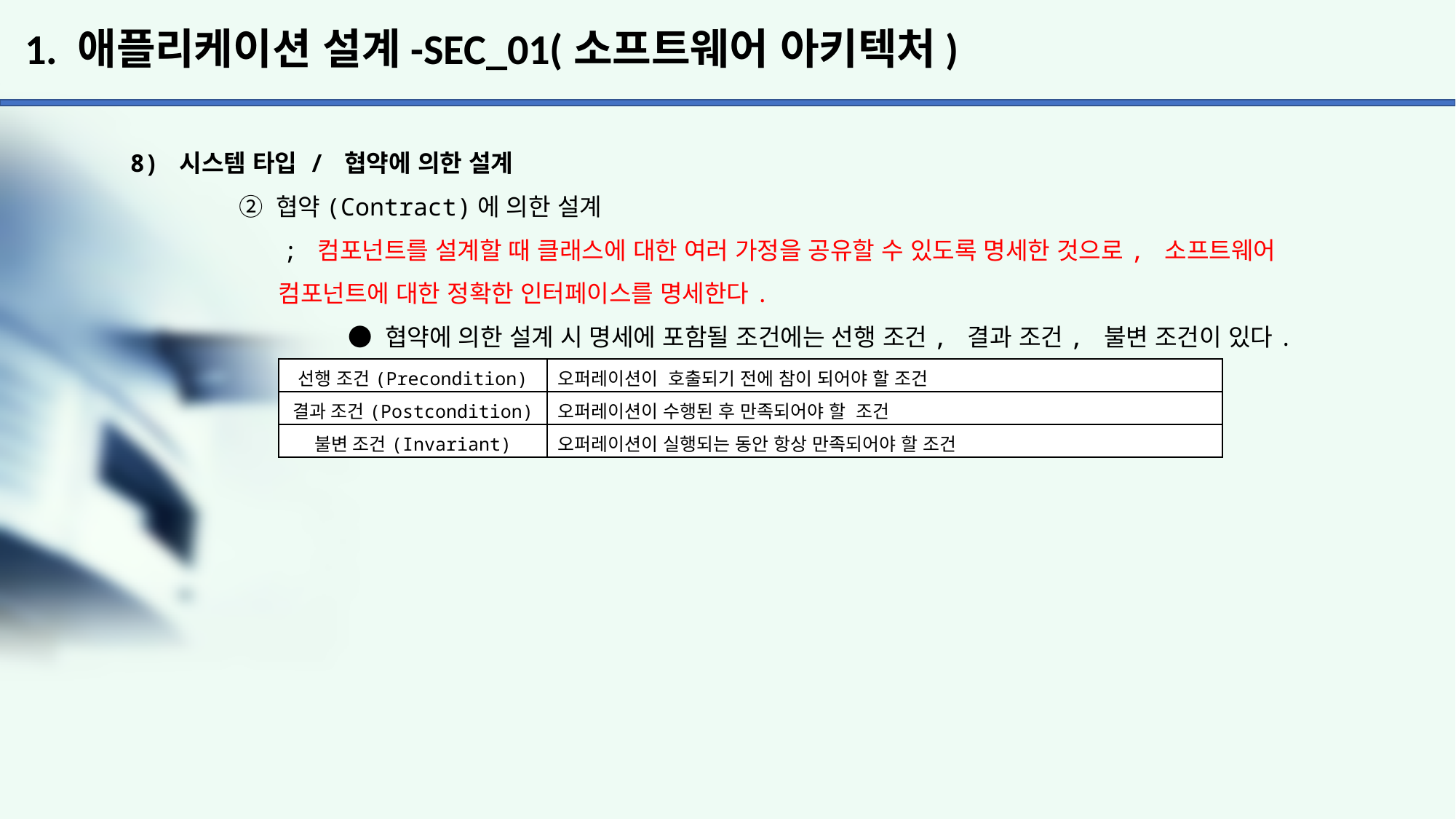

# 1. 애플리케이션 설계-SEC_01(소프트웨어 아키텍처)
8) 시스템 타입 / 협약에 의한 설계
	② 협약(Contract)에 의한 설계
	   ; 컴포넌트를 설계할 때 클래스에 대한 여러 가정을 공유할 수 있도록 명세한 것으로, 소프트웨어
	     컴포넌트에 대한 정확한 인터페이스를 명세한다.
		● 협약에 의한 설계 시 명세에 포함될 조건에는 선행 조건, 결과 조건, 불변 조건이 있다.
| 선행 조건(Precondition) | 오퍼레이션이 호출되기 전에 참이 되어야 할 조건 |
| --- | --- |
| 결과 조건(Postcondition) | 오퍼레이션이 수행된 후 만족되어야 할 조건 |
| 불변 조건(Invariant) | 오퍼레이션이 실행되는 동안 항상 만족되어야 할 조건 |